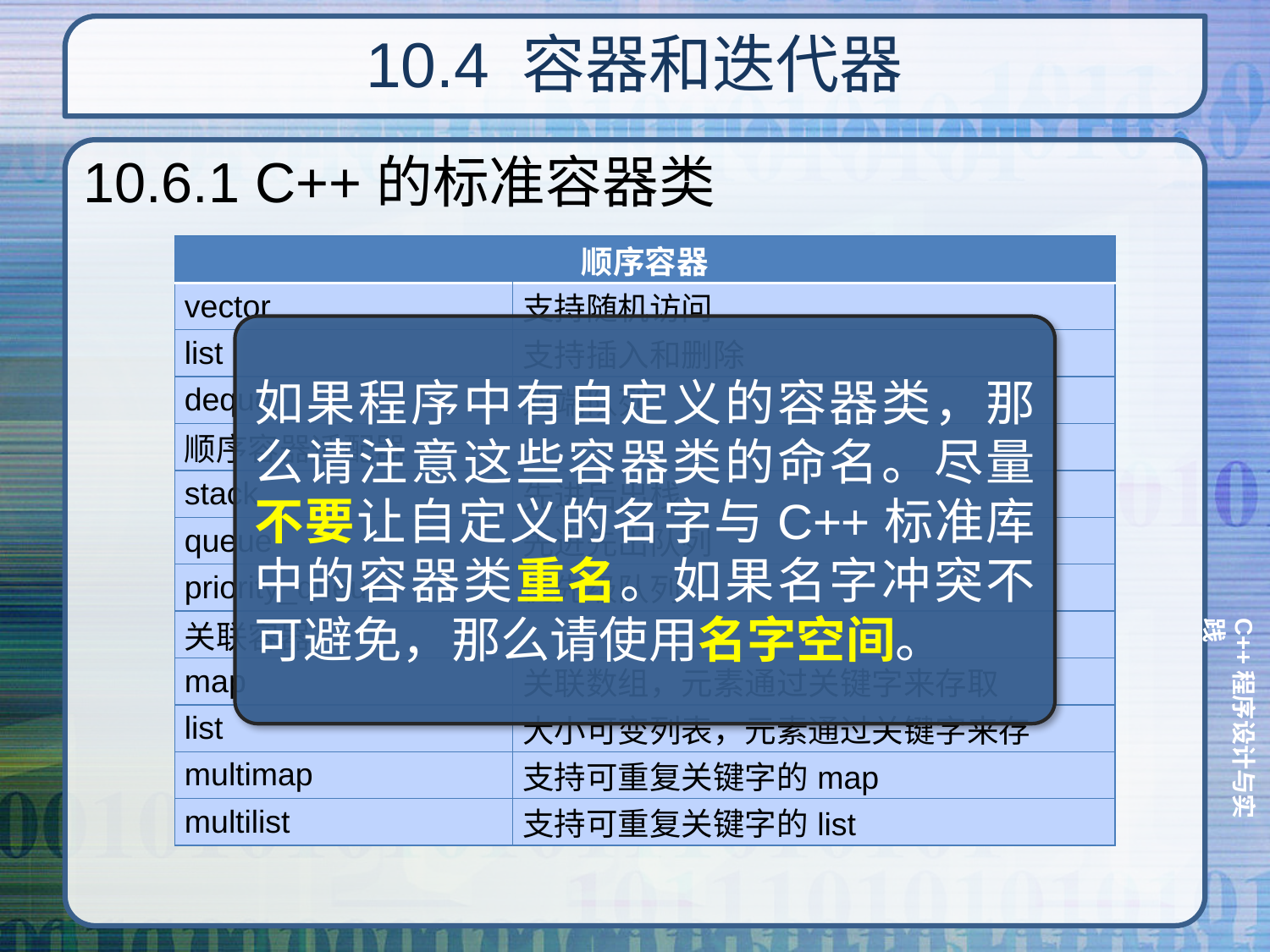

# 10.4 容器和迭代器
10.6.1 C++的标准容器类
| 顺序容器 |  |
| --- | --- |
| vector | 支持随机访问 |
| list | 支持插入和删除 |
| deque | 双端队列 |
| 顺序容器适配器 |  |
| stack | 先进后出栈 |
| queue | 先进先出队列 |
| priority\_queue | 优先级队列 |
| 关联容器 |  |
| map | 关联数组，元素通过关键字来存取 |
| list | 大小可变列表，元素通过关键字来存 |
| multimap | 支持可重复关键字的map |
| multilist | 支持可重复关键字的list |
如果程序中有自定义的容器类，那么请注意这些容器类的命名。尽量不要让自定义的名字与C++标准库中的容器类重名。如果名字冲突不可避免，那么请使用名字空间。